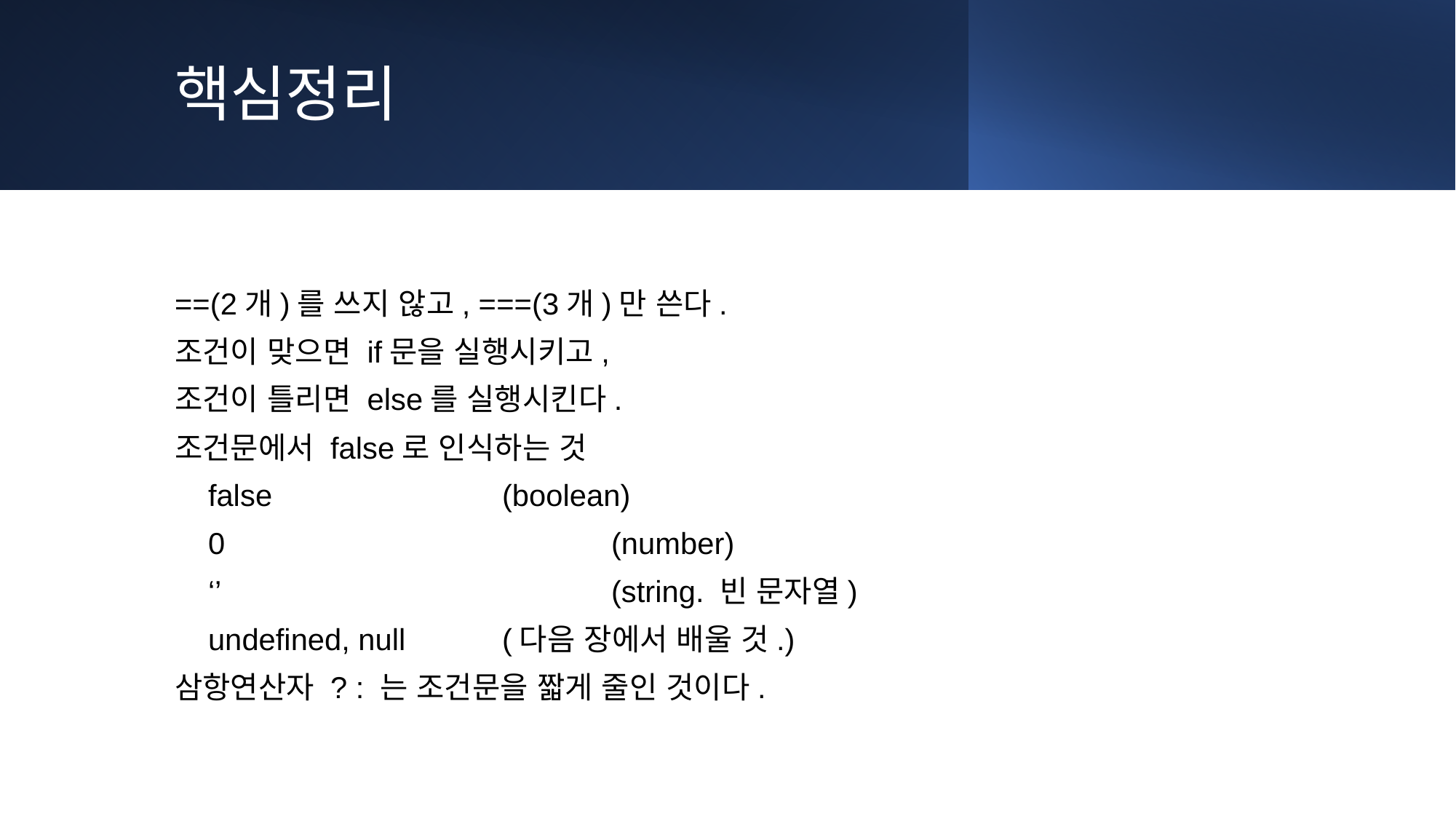

# 핵심정리
==(2개)를 쓰지 않고, ===(3개)만 쓴다.
조건이 맞으면 if문을 실행시키고,
조건이 틀리면 else를 실행시킨다.
조건문에서 false로 인식하는 것
    false			(boolean)
    0 				(number)
    ‘’				(string. 빈 문자열)
    undefined, null	(다음 장에서 배울 것.)
삼항연산자 ? : 는 조건문을 짧게 줄인 것이다.